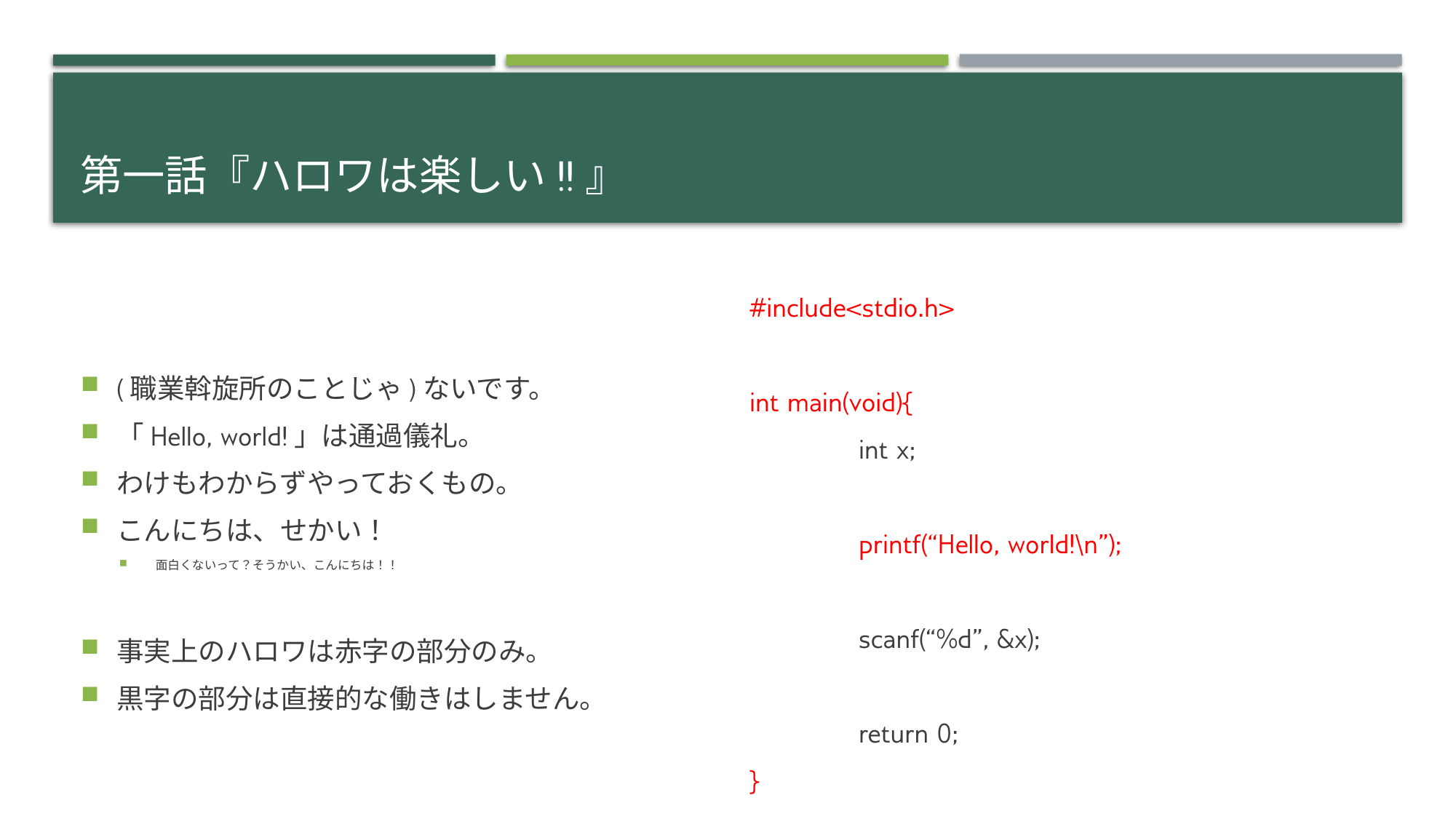

# 第一話『ハロワは楽しい!!』
(職業斡旋所のことじゃ)ないです。
「Hello, world!」は通過儀礼。
わけもわからずやっておくもの。
こんにちは、せかい！
面白くないって？そうかい、こんにちは！！

事実上のハロワは赤字の部分のみ。
黒字の部分は直接的な働きはしません。
#include<stdio.h>

int main(void){
	int x;

	printf(“Hello, world!\n”);

	scanf(“%d”, &x);

	return 0;
}